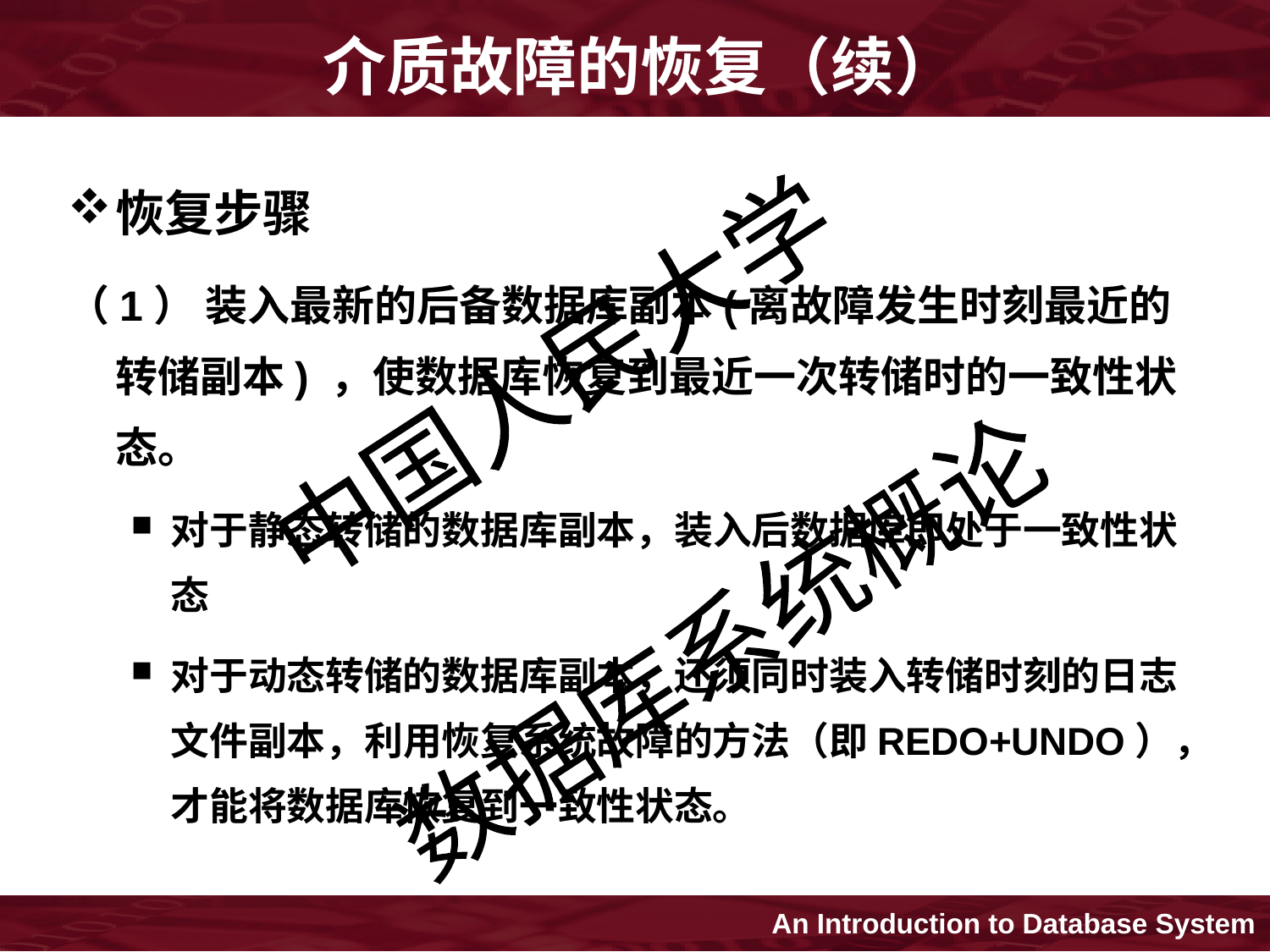

介质故障的恢复（续）
恢复步骤
（1） 装入最新的后备数据库副本(离故障发生时刻最近的转储副本) ，使数据库恢复到最近一次转储时的一致性状态。
对于静态转储的数据库副本，装入后数据库即处于一致性状态
对于动态转储的数据库副本，还须同时装入转储时刻的日志文件副本，利用恢复系统故障的方法（即REDO+UNDO），才能将数据库恢复到一致性状态。